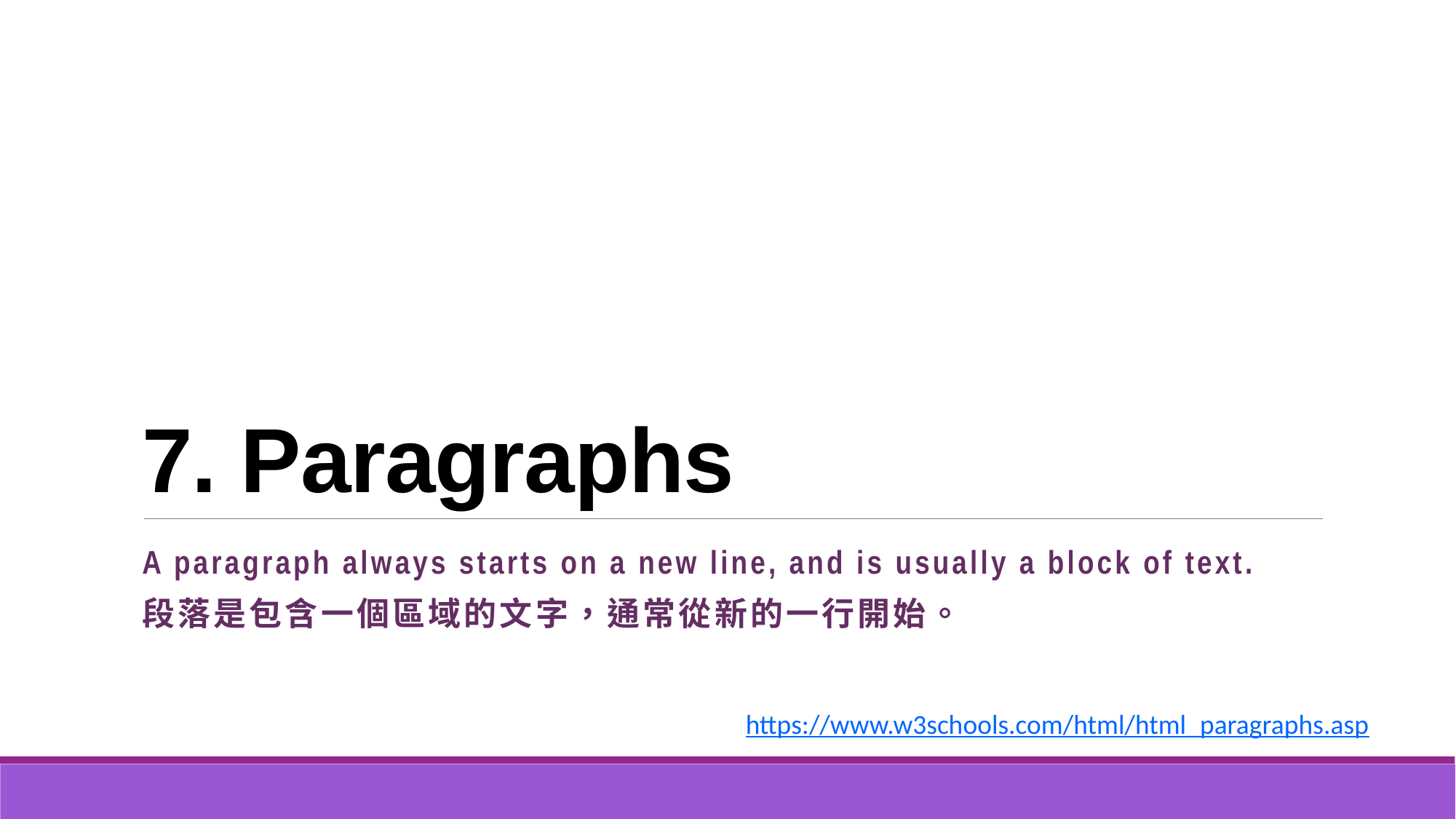

# 7. Paragraphs
A paragraph always starts on a new line, and is usually a block of text.
段落是包含一個區域的文字，通常從新的一行開始。
https://www.w3schools.com/html/html_paragraphs.asp